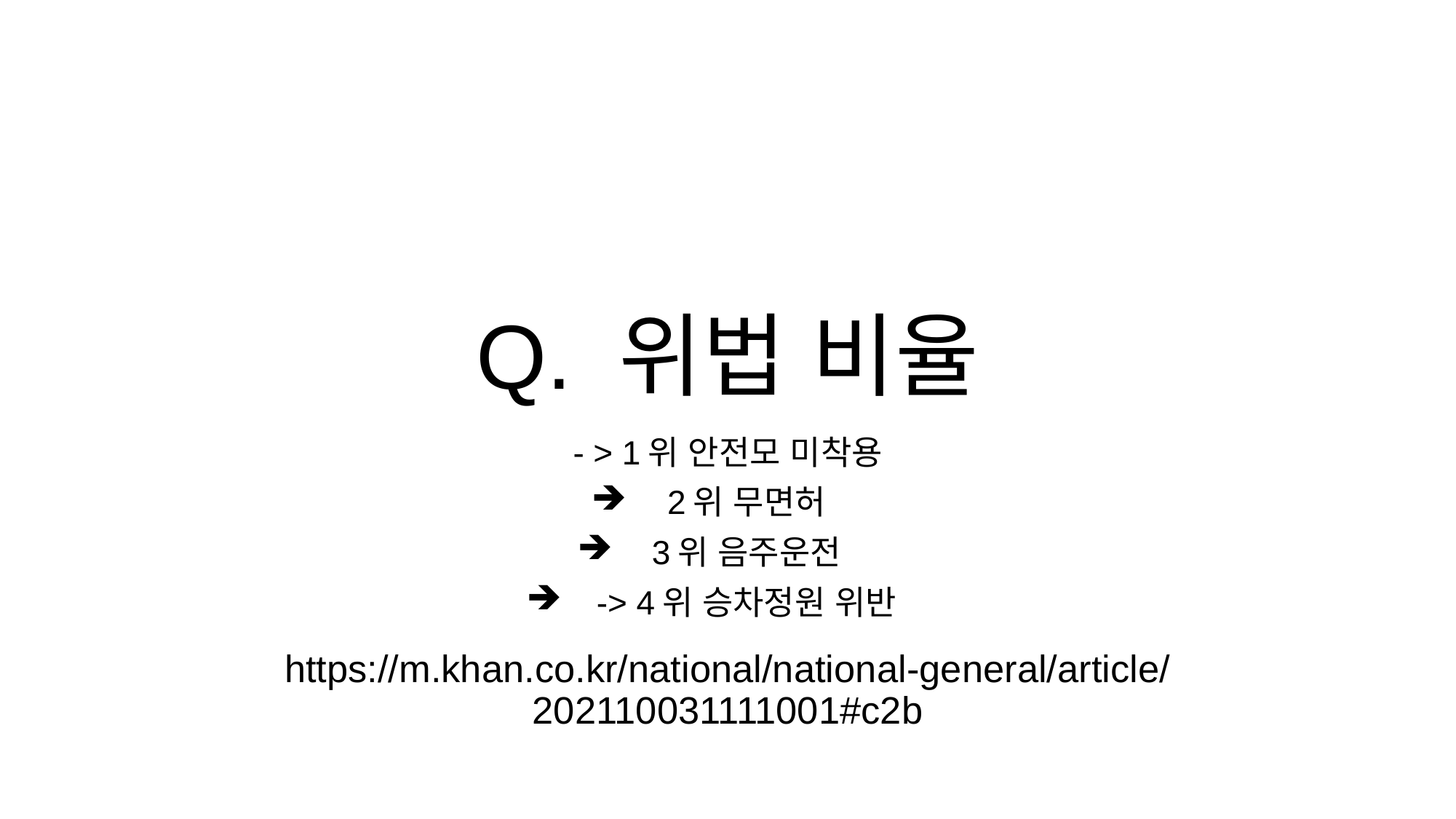

# Q. 위법 비율
- > 1위 안전모 미착용
2위 무면허
3위 음주운전
-> 4위 승차정원 위반
https://m.khan.co.kr/national/national-general/article/202110031111001#c2b